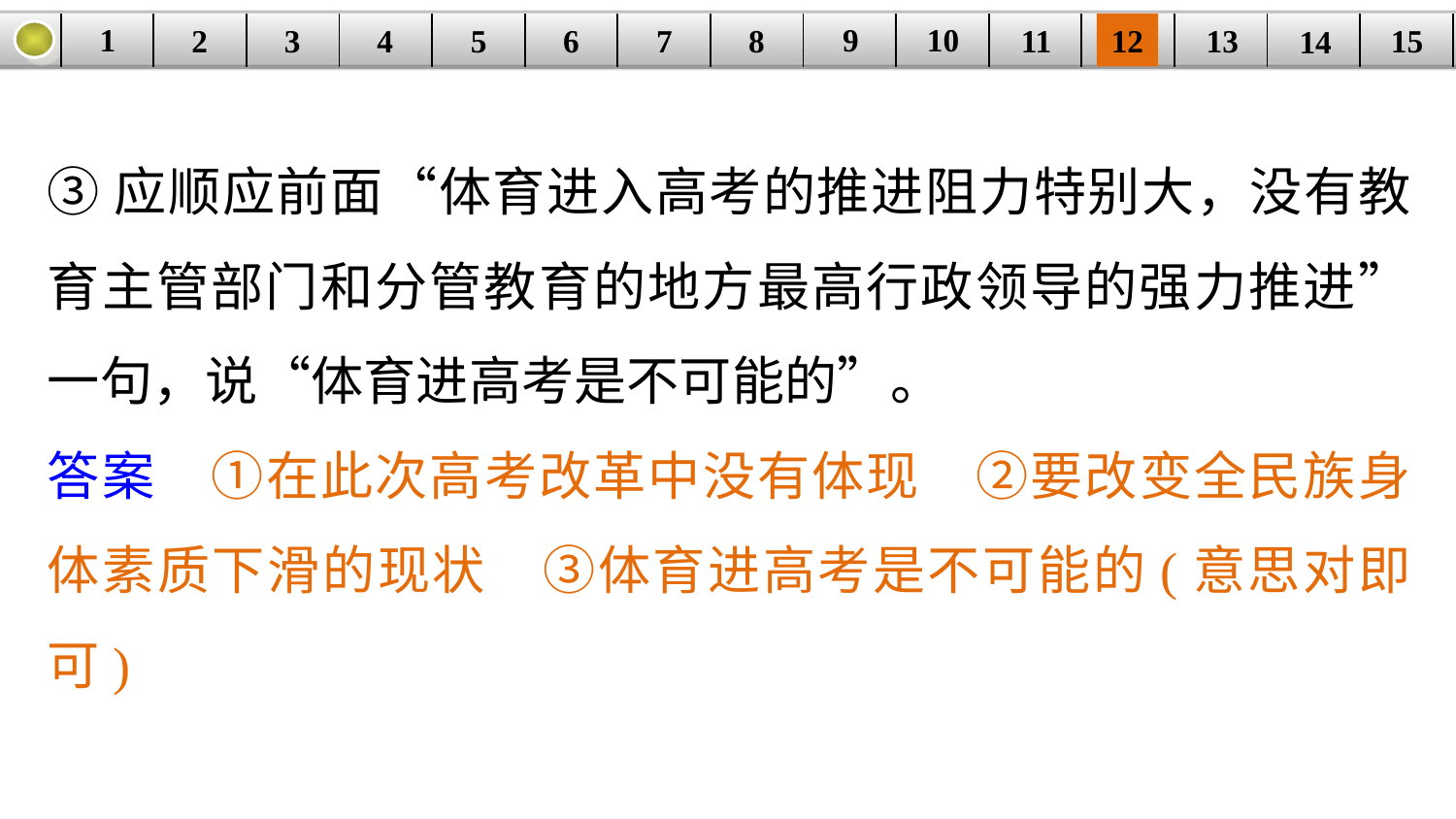

9
10
1
3
4
5
6
8
11
2
12
15
|  |  |  |  |  |  |  |  |  |  |  |  |  |  |  |
| --- | --- | --- | --- | --- | --- | --- | --- | --- | --- | --- | --- | --- | --- | --- |
7
13
14

③应顺应前面“体育进入高考的推进阻力特别大，没有教育主管部门和分管教育的地方最高行政领导的强力推进”一句，说“体育进高考是不可能的”。
答案　①在此次高考改革中没有体现　②要改变全民族身体素质下滑的现状　③体育进高考是不可能的(意思对即可)